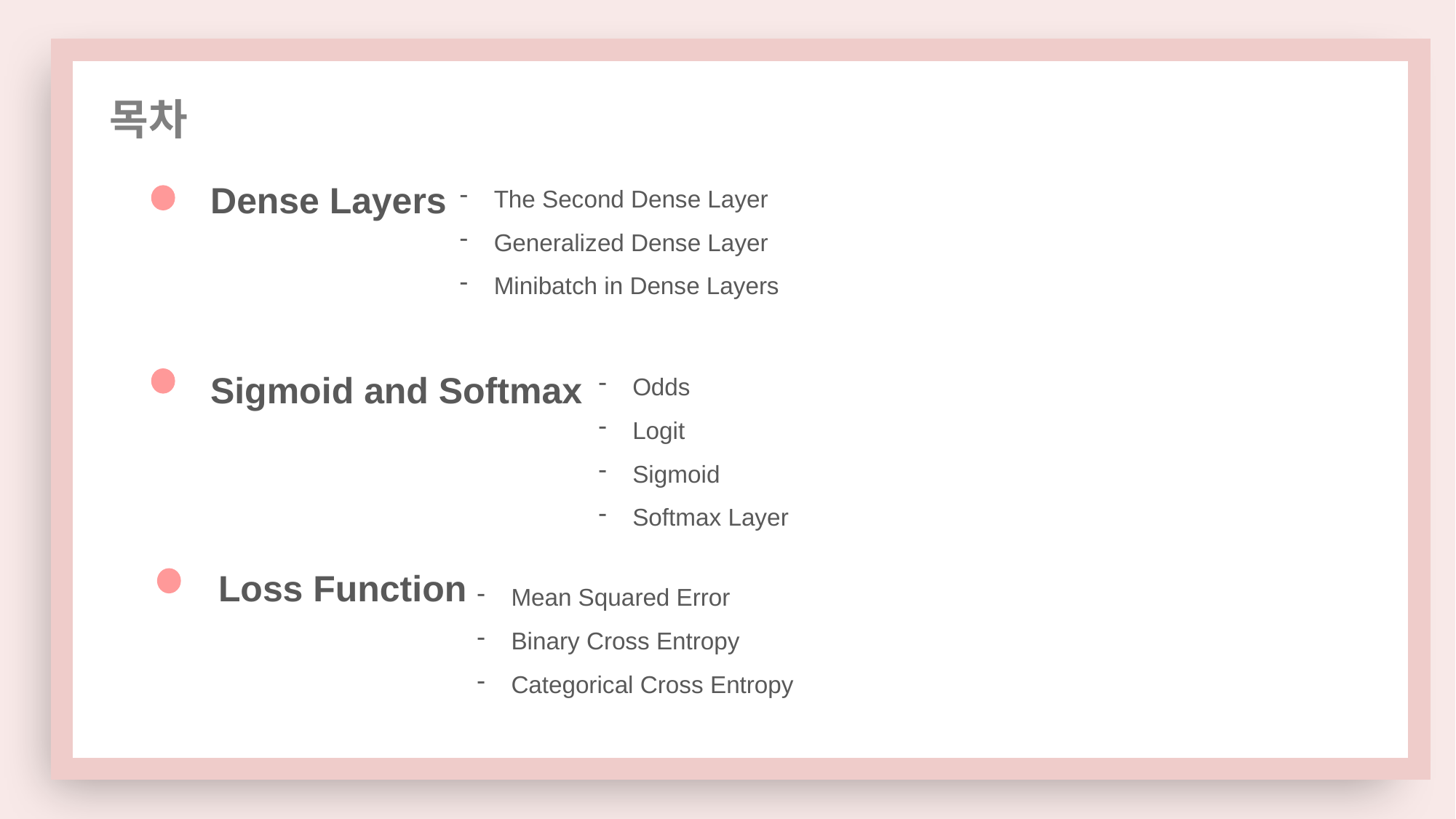

목차

Dense Layers
The Second Dense Layer
Generalized Dense Layer
Minibatch in Dense Layers

Sigmoid and Softmax
Odds
Logit
Sigmoid
Softmax Layer

Loss Function
Mean Squared Error
Binary Cross Entropy
Categorical Cross Entropy